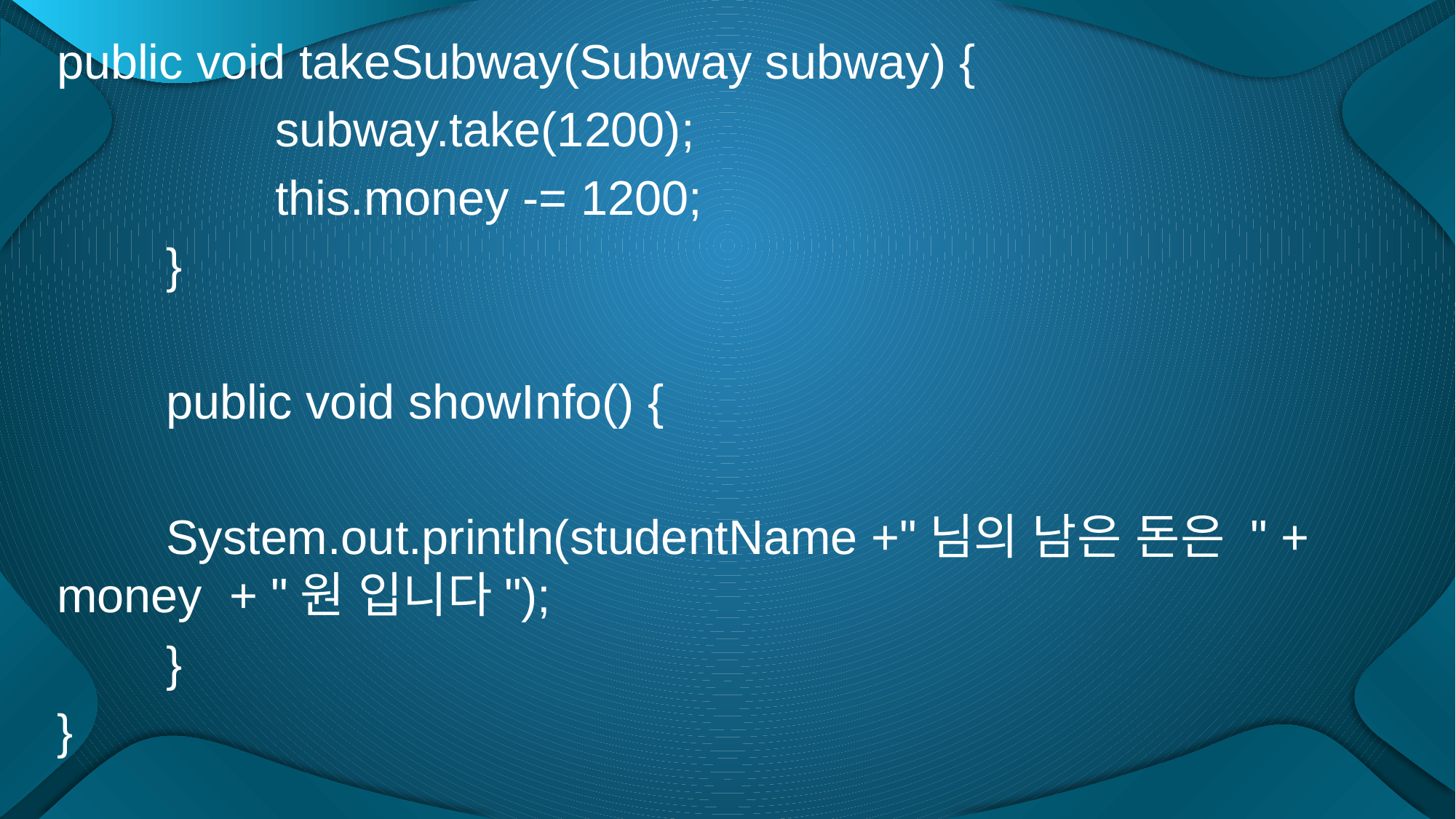

public void takeSubway(Subway subway) {
		subway.take(1200);
		this.money -= 1200;
	}

	public void showInfo() {

	System.out.println(studentName +"님의 남은 돈은 " + money  + "원 입니다");
	}
}